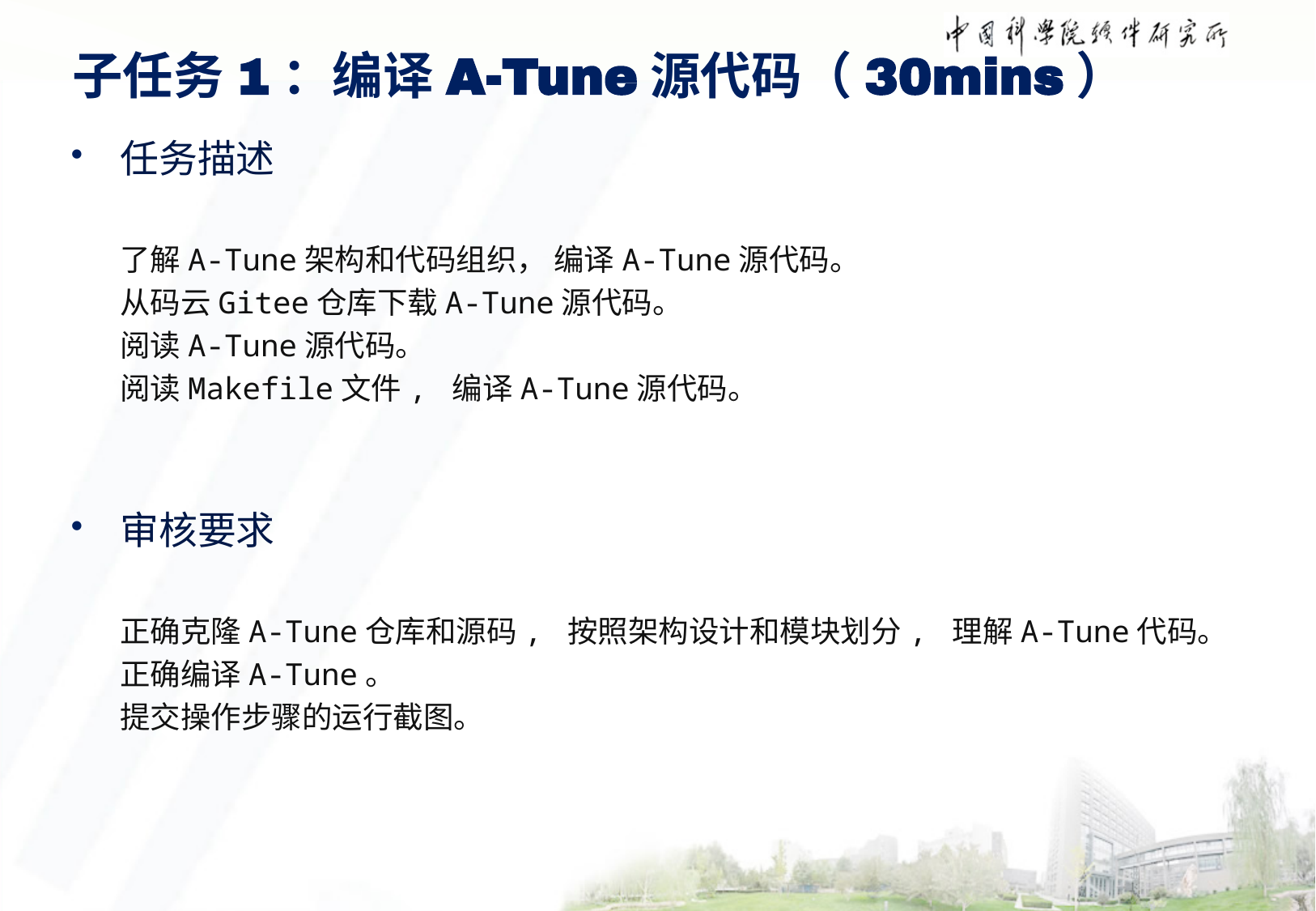

# 子任务1：编译A-Tune源代码（30mins）
任务描述

了解A-Tune架构和代码组织， 编译A-Tune源代码。
从码云Gitee仓库下载A-Tune源代码。
阅读A-Tune源代码。
阅读Makefile文件, 编译A-Tune源代码。

审核要求

正确克隆A-Tune仓库和源码, 按照架构设计和模块划分, 理解A-Tune代码。
正确编译A-Tune。
提交操作步骤的运行截图。